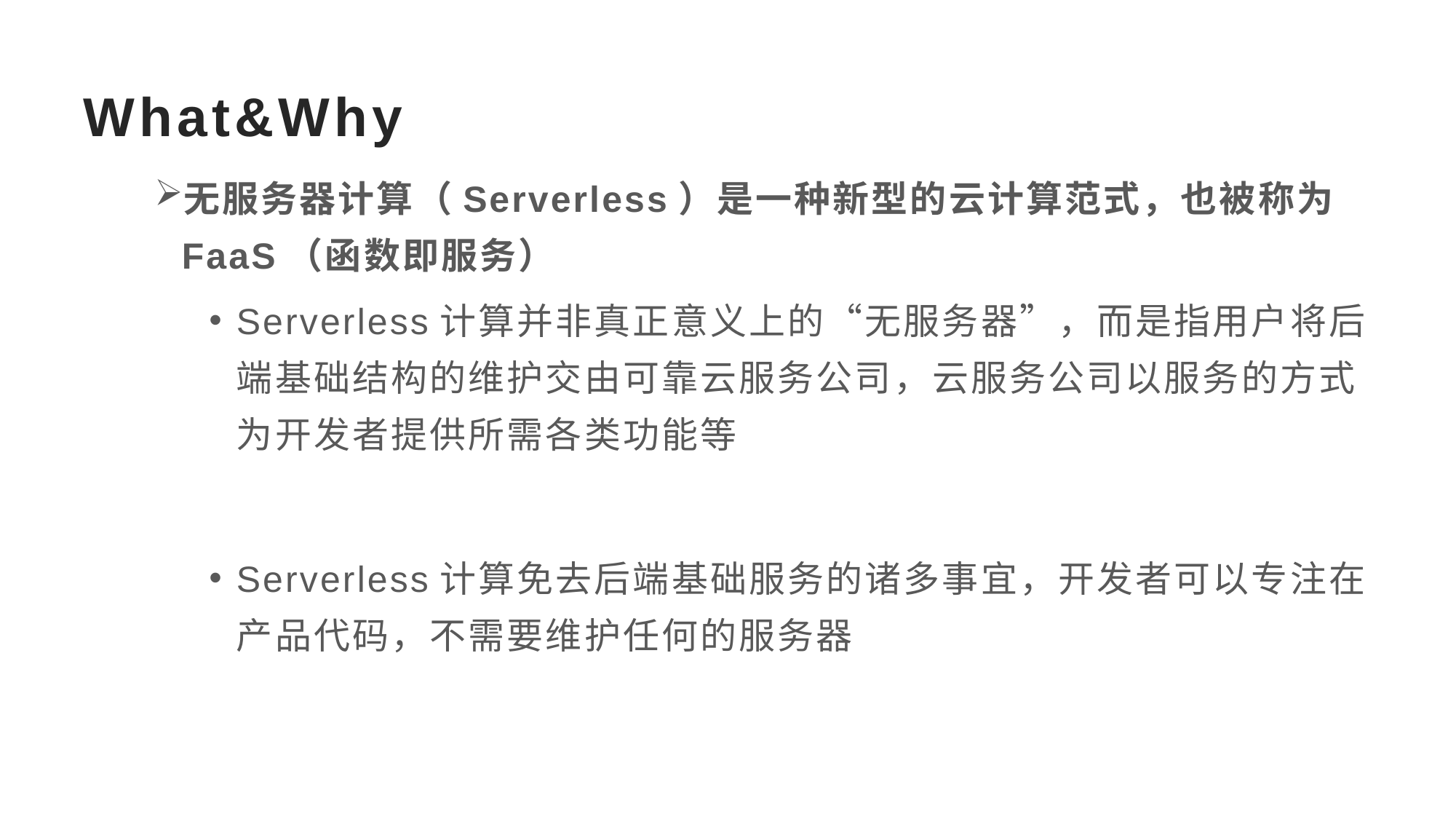

# What&Why
无服务器计算（Serverless）是一种新型的云计算范式，也被称为FaaS（函数即服务）
Serverless计算并非真正意义上的“无服务器”，而是指用户将后端基础结构的维护交由可靠云服务公司，云服务公司以服务的方式为开发者提供所需各类功能等

Serverless计算免去后端基础服务的诸多事宜，开发者可以专注在产品代码，不需要维护任何的服务器